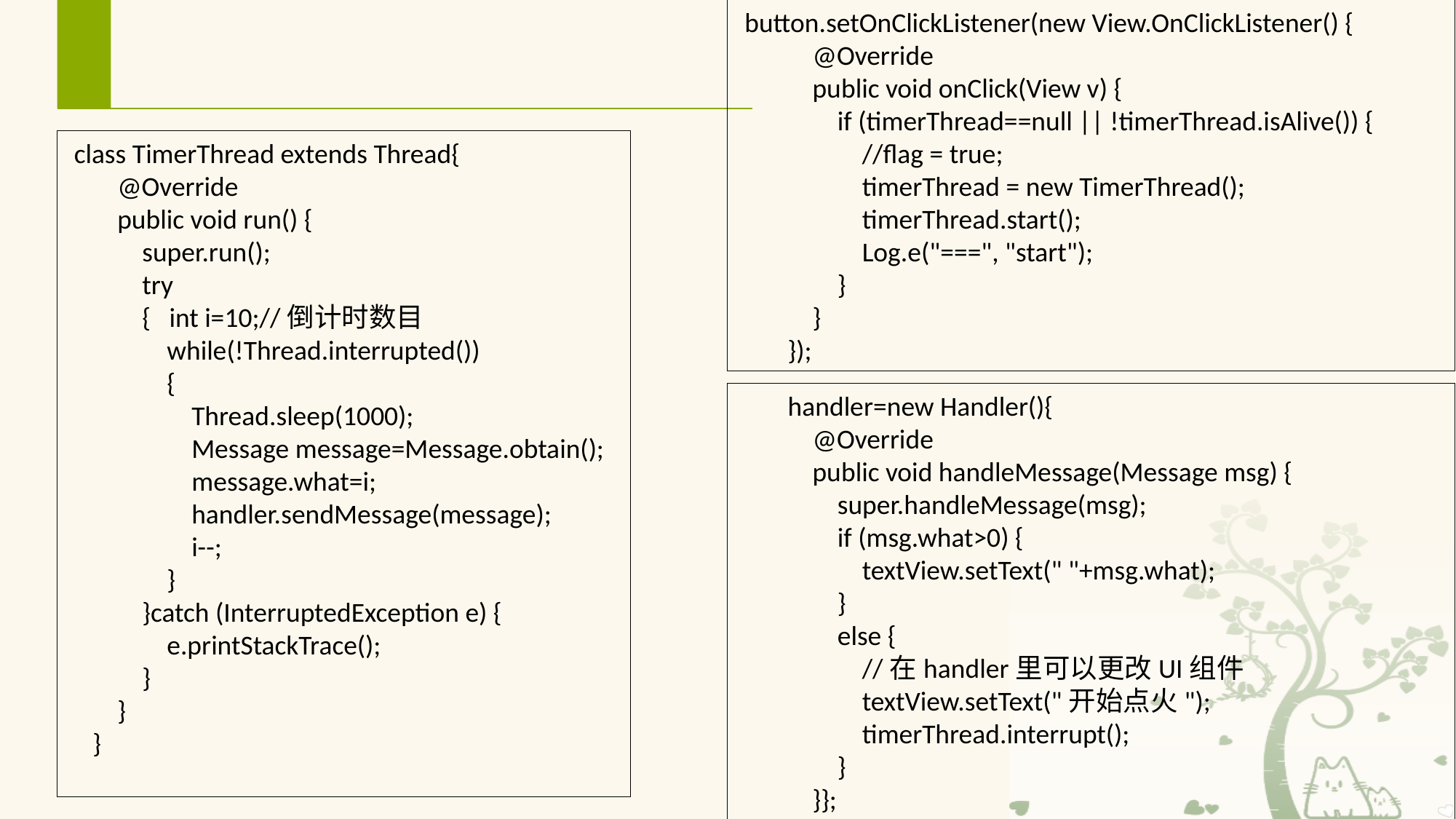

button.setOnClickListener(new View.OnClickListener() {
            @Override
            public void onClick(View v) {
                if (timerThread==null || !timerThread.isAlive()) {
                    //flag = true;
                    timerThread = new TimerThread();
                    timerThread.start();
                    Log.e("===", "start");
                }
            }
        });
# Hanlder + Message
 class TimerThread extends Thread{
        @Override
        public void run() {
            super.run();
            try
            {   int i=10;//倒计时数目
                while(!Thread.interrupted())
                {
                    Thread.sleep(1000);
                    Message message=Message.obtain();
                    message.what=i;
                    handler.sendMessage(message);
                    i--;
                }
            }catch (InterruptedException e) {
                e.printStackTrace();
            }
        }
    }

        handler=new Handler(){
            @Override
            public void handleMessage(Message msg) {
                super.handleMessage(msg);
                if (msg.what>0) {
                    textView.setText(" "+msg.what);
                }
                else {
                    //在handler里可以更改UI组件
                    textView.setText("开始点火");
                    timerThread.interrupt();
                }
            }};